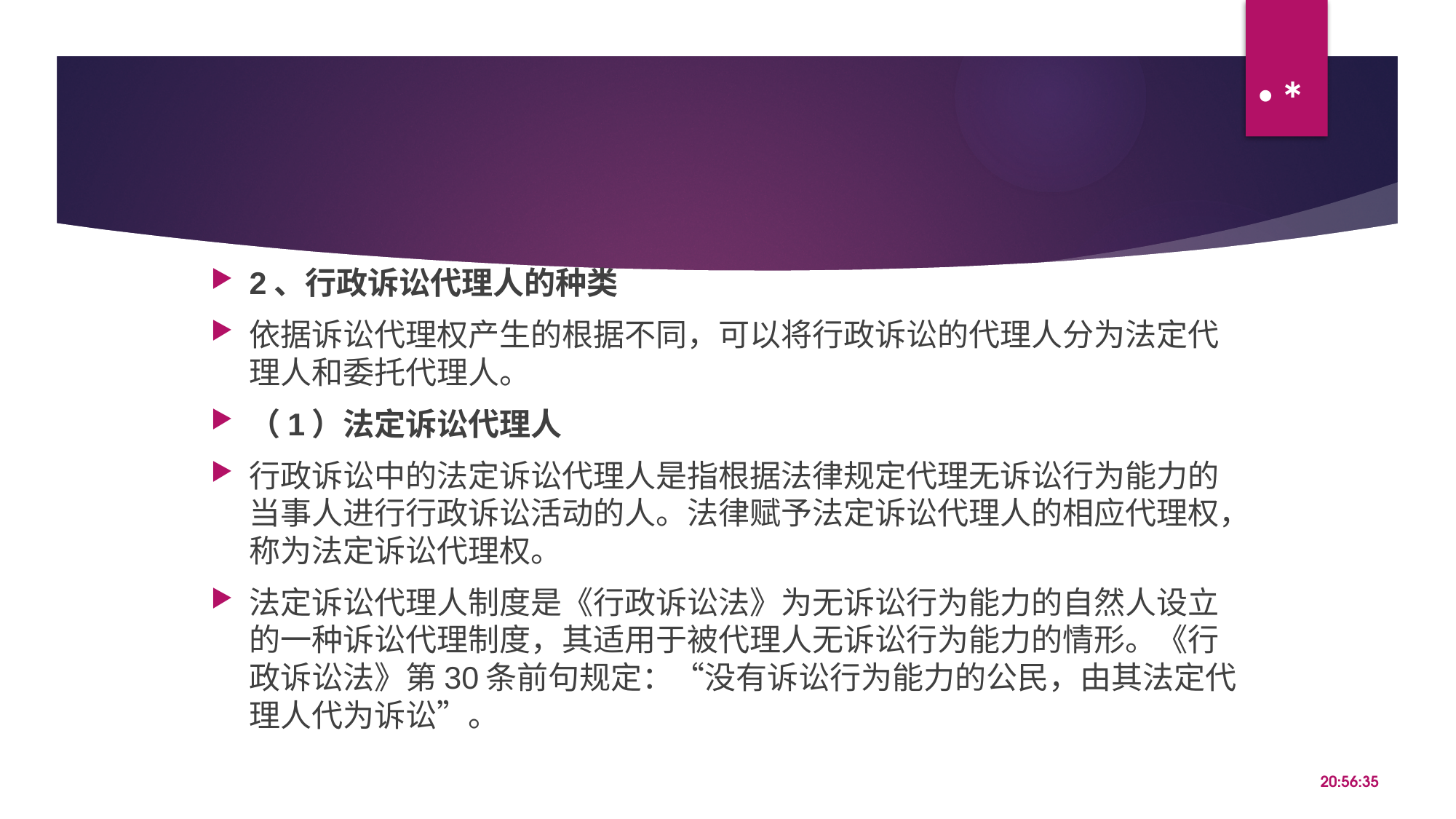

*
#
2、行政诉讼代理人的种类
依据诉讼代理权产生的根据不同，可以将行政诉讼的代理人分为法定代理人和委托代理人。
（1）法定诉讼代理人
行政诉讼中的法定诉讼代理人是指根据法律规定代理无诉讼行为能力的当事人进行行政诉讼活动的人。法律赋予法定诉讼代理人的相应代理权，称为法定诉讼代理权。
法定诉讼代理人制度是《行政诉讼法》为无诉讼行为能力的自然人设立的一种诉讼代理制度，其适用于被代理人无诉讼行为能力的情形。《行政诉讼法》第30条前句规定：“没有诉讼行为能力的公民，由其法定代理人代为诉讼”。
20:56:35